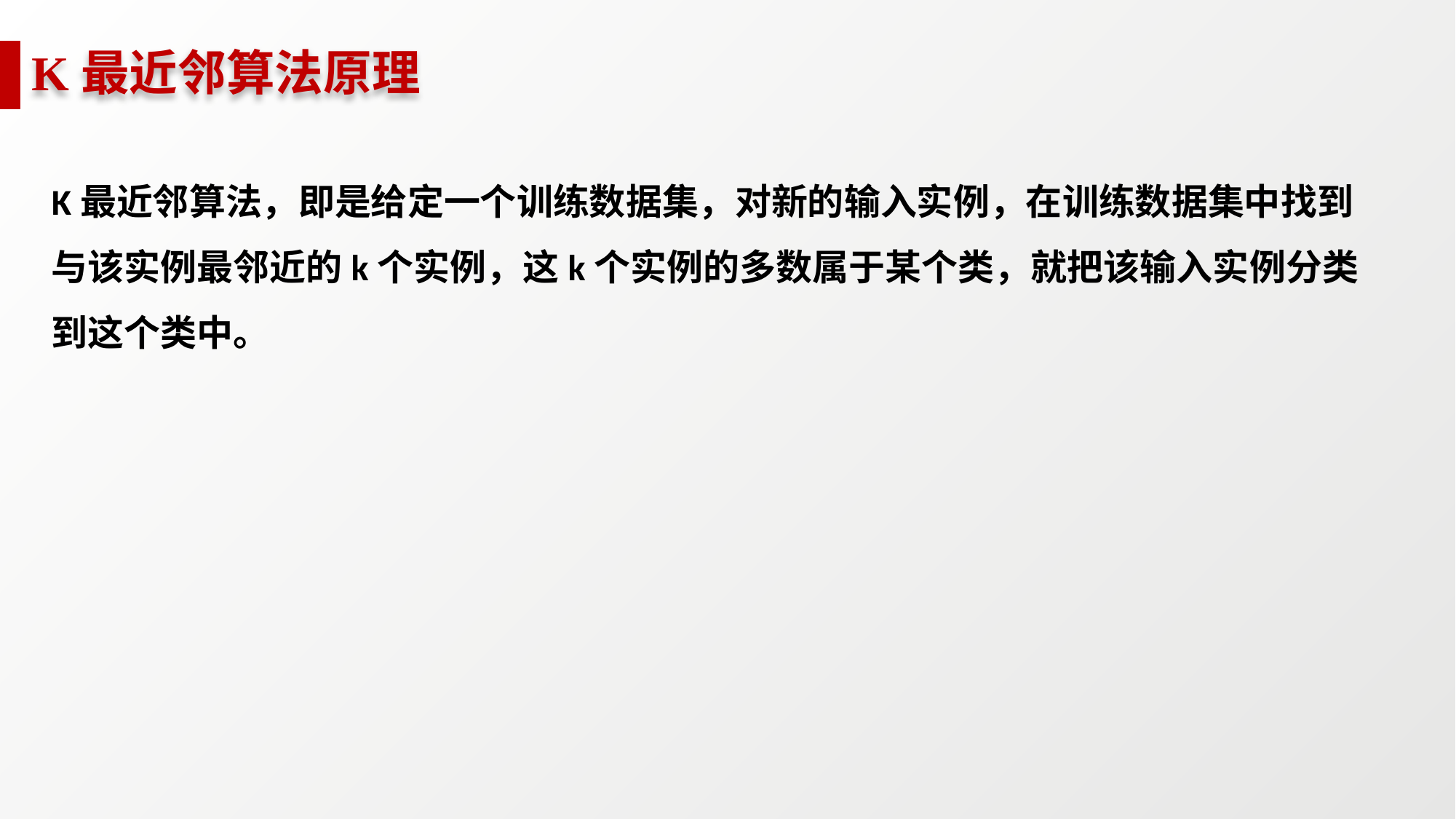

# K最近邻算法原理
K最近邻算法，即是给定一个训练数据集，对新的输入实例，在训练数据集中找到与该实例最邻近的k个实例，这k个实例的多数属于某个类，就把该输入实例分类到这个类中。